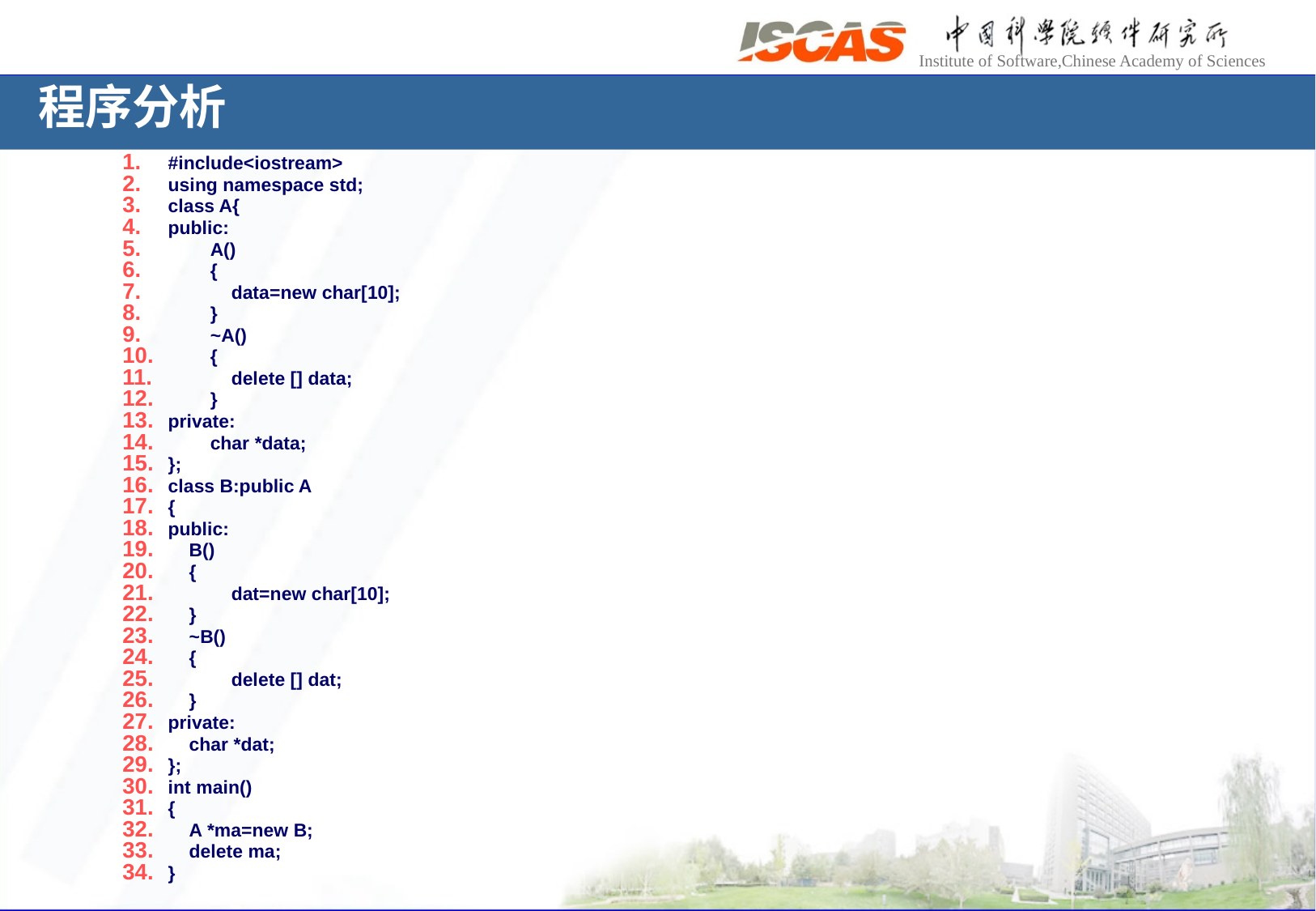

# 程序分析
#include<iostream>
using namespace std;
class A{
public:
        A()
        {
            data=new char[10];
        }
        ~A()
        {
            delete [] data;
        }
private:
        char *data;
};
class B:public A
{
public:
    B()
    {
            dat=new char[10];
    }
    ~B()
    {
            delete [] dat;
    }
private:
    char *dat;
};
int main()
{
    A *ma=new B;
    delete ma;
}